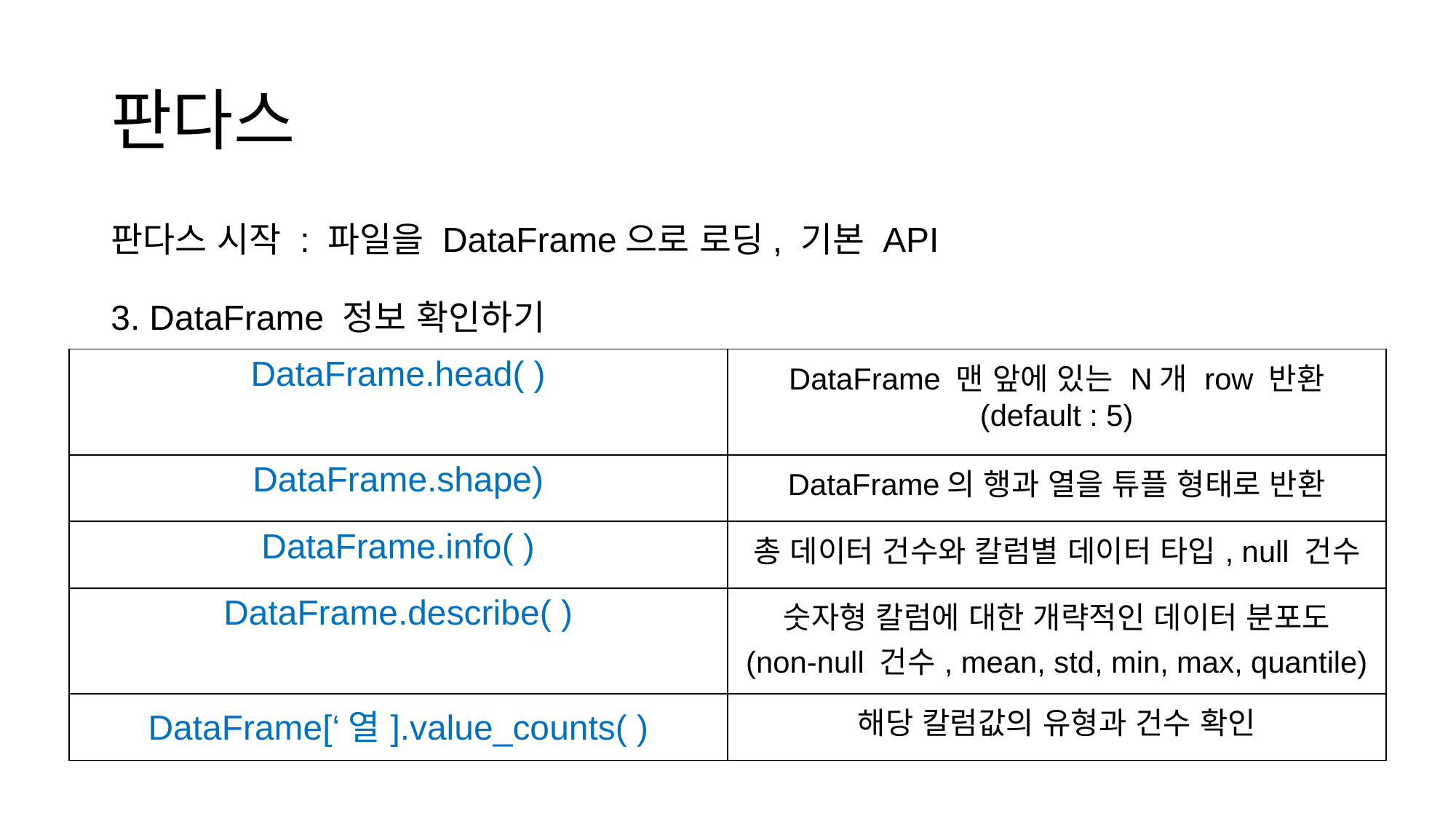

# 판다스
판다스 시작 : 파일을 DataFrame으로 로딩, 기본 API
3. DataFrame 정보 확인하기
| DataFrame.head( ) | DataFrame 맨 앞에 있는 N개 row 반환 (default : 5) |
| --- | --- |
| DataFrame.shape) | DataFrame의 행과 열을 튜플 형태로 반환 |
| DataFrame.info( ) | 총 데이터 건수와 칼럼별 데이터 타입, null 건수 |
| DataFrame.describe( ) | 숫자형 칼럼에 대한 개략적인 데이터 분포도 (non-null 건수, mean, std, min, max, quantile) |
| DataFrame[‘열].value\_counts( ) | 해당 칼럼값의 유형과 건수 확인 |